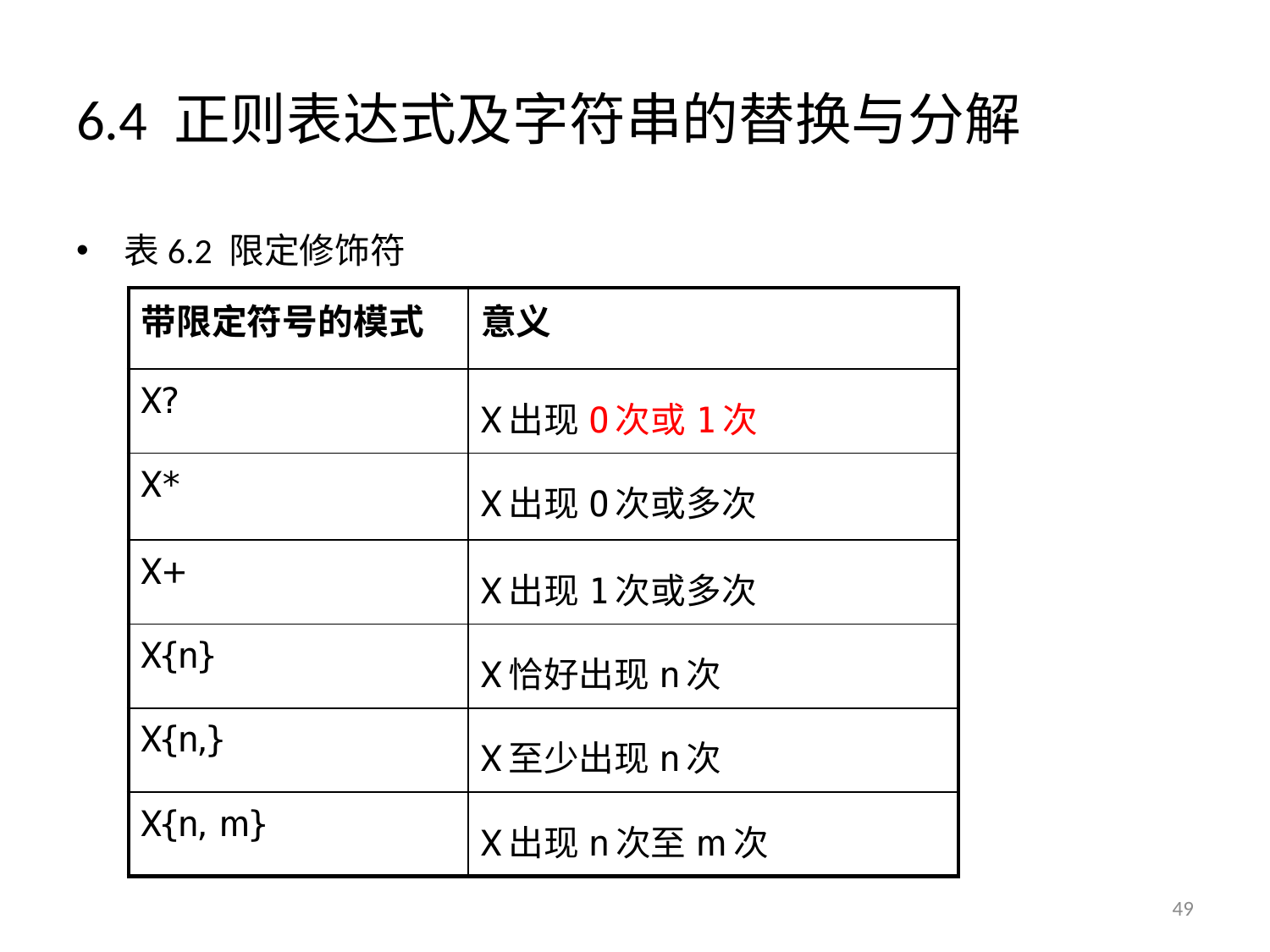

# 6.4 正则表达式及字符串的替换与分解
表6.2 限定修饰符

| 带限定符号的模式 | 意义 |
| --- | --- |
| X? | X出现0次或1次 |
| X\* | X出现0次或多次 |
| X+ | X出现1次或多次 |
| X{n} | X恰好出现n次 |
| X{n,} | X至少出现n次 |
| X{n, m} | X出现n次至m次 |
49